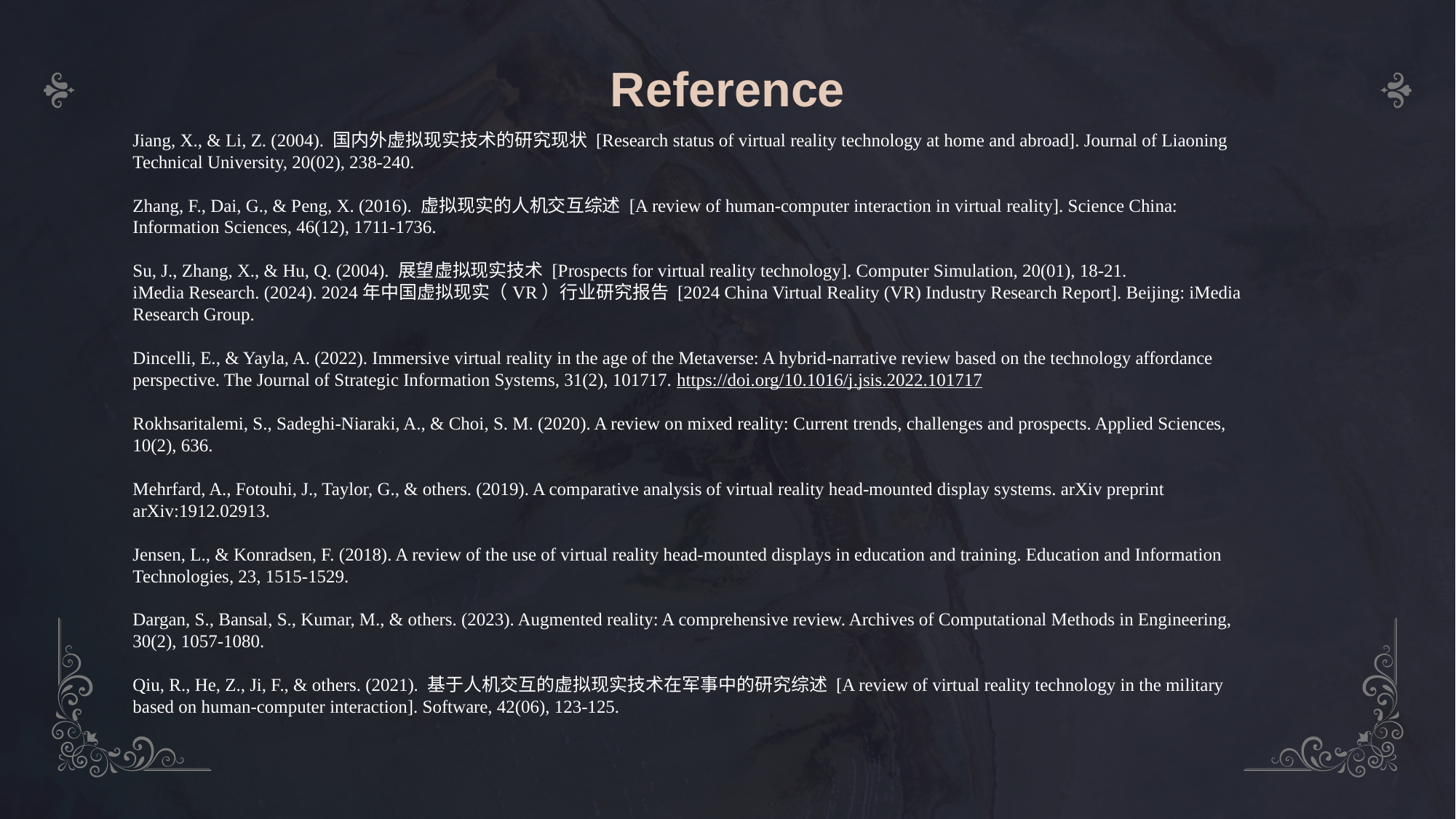

# Reference
Jiang, X., & Li, Z. (2004). 国内外虚拟现实技术的研究现状 [Research status of virtual reality technology at home and abroad]. Journal of Liaoning Technical University, 20(02), 238-240.

Zhang, F., Dai, G., & Peng, X. (2016). 虚拟现实的人机交互综述 [A review of human-computer interaction in virtual reality]. Science China: Information Sciences, 46(12), 1711-1736.

Su, J., Zhang, X., & Hu, Q. (2004). 展望虚拟现实技术 [Prospects for virtual reality technology]. Computer Simulation, 20(01), 18-21.
iMedia Research. (2024). 2024年中国虚拟现实（VR）行业研究报告 [2024 China Virtual Reality (VR) Industry Research Report]. Beijing: iMedia Research Group.

Dincelli, E., & Yayla, A. (2022). Immersive virtual reality in the age of the Metaverse: A hybrid-narrative review based on the technology affordance perspective. The Journal of Strategic Information Systems, 31(2), 101717. https://doi.org/10.1016/j.jsis.2022.101717

Rokhsaritalemi, S., Sadeghi-Niaraki, A., & Choi, S. M. (2020). A review on mixed reality: Current trends, challenges and prospects. Applied Sciences, 10(2), 636.

Mehrfard, A., Fotouhi, J., Taylor, G., & others. (2019). A comparative analysis of virtual reality head-mounted display systems. arXiv preprint arXiv:1912.02913.

Jensen, L., & Konradsen, F. (2018). A review of the use of virtual reality head-mounted displays in education and training. Education and Information Technologies, 23, 1515-1529.

Dargan, S., Bansal, S., Kumar, M., & others. (2023). Augmented reality: A comprehensive review. Archives of Computational Methods in Engineering, 30(2), 1057-1080.

Qiu, R., He, Z., Ji, F., & others. (2021). 基于人机交互的虚拟现实技术在军事中的研究综述 [A review of virtual reality technology in the military based on human-computer interaction]. Software, 42(06), 123-125.